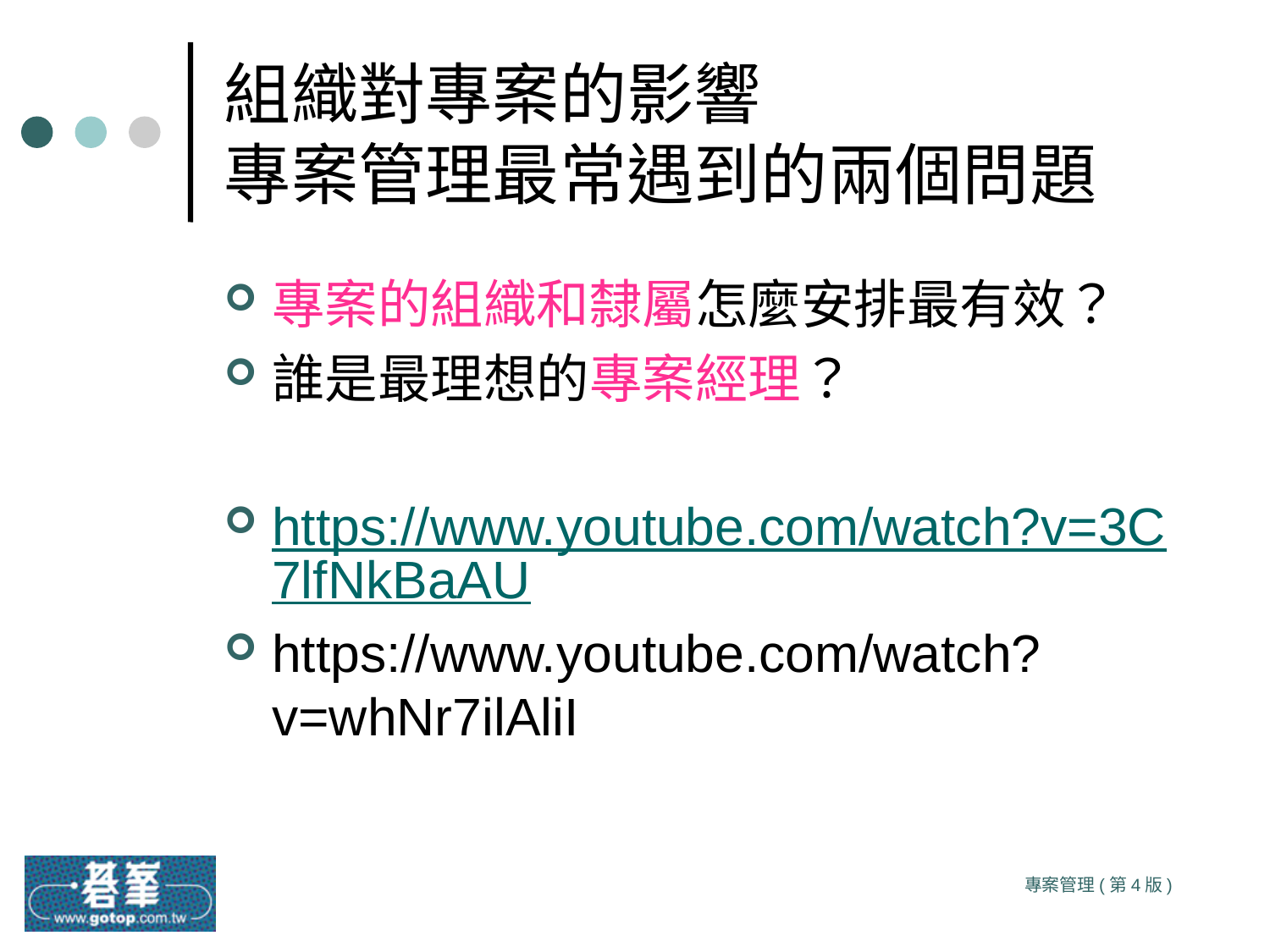

# 組織對專案的影響 專案管理最常遇到的兩個問題
專案的組織和隸屬怎麼安排最有效？
誰是最理想的專案經理？

https://www.youtube.com/watch?v=3C7lfNkBaAU
https://www.youtube.com/watch?v=whNr7ilAliI
專案管理(第4版)